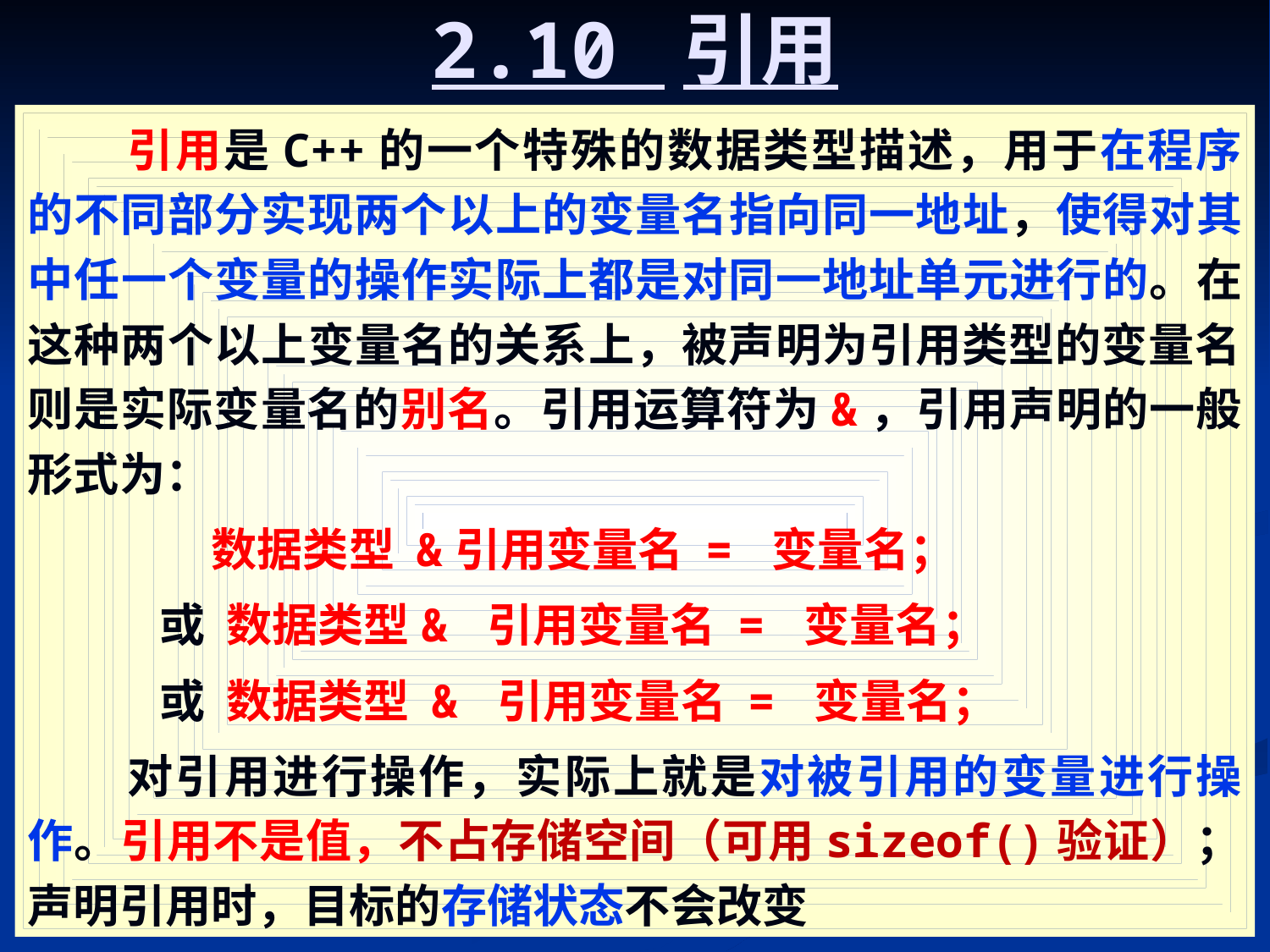

# 2.10 引用
引用是C++的一个特殊的数据类型描述，用于在程序的不同部分实现两个以上的变量名指向同一地址，使得对其中任一个变量的操作实际上都是对同一地址单元进行的。在这种两个以上变量名的关系上，被声明为引用类型的变量名则是实际变量名的别名。引用运算符为&，引用声明的一般形式为：
       数据类型 &引用变量名 = 变量名；
  或  数据类型& 引用变量名 = 变量名；
  或  数据类型 & 引用变量名 = 变量名；
对引用进行操作，实际上就是对被引用的变量进行操作。引用不是值，不占存储空间（可用sizeof()验证）；声明引用时，目标的存储状态不会改变